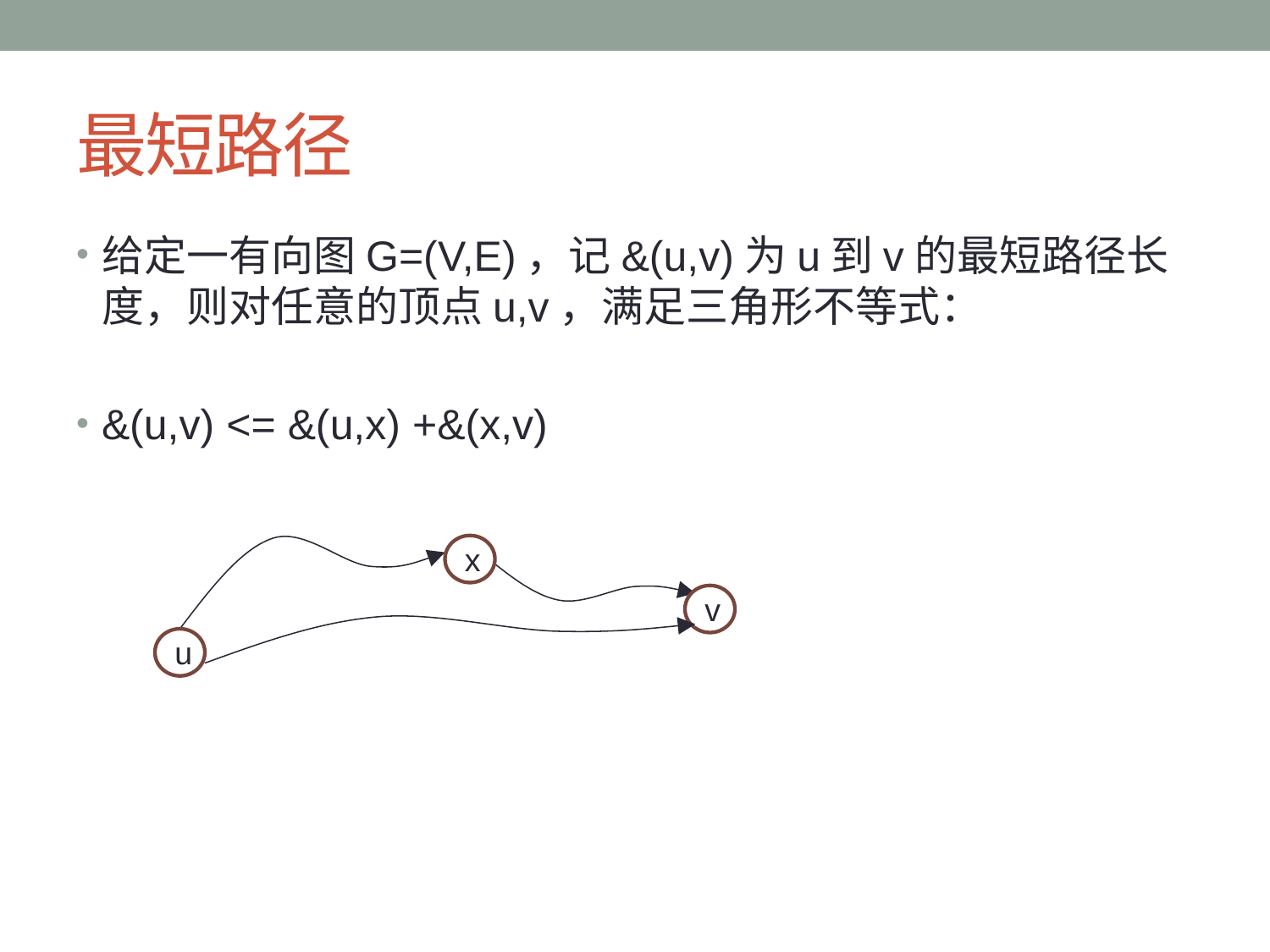

# 最短路径
给定一有向图G=(V,E)，记&(u,v)为u到v的最短路径长度，则对任意的顶点u,v，满足三角形不等式：

&(u,v) <= &(u,x) +&(x,v)

x

v

u